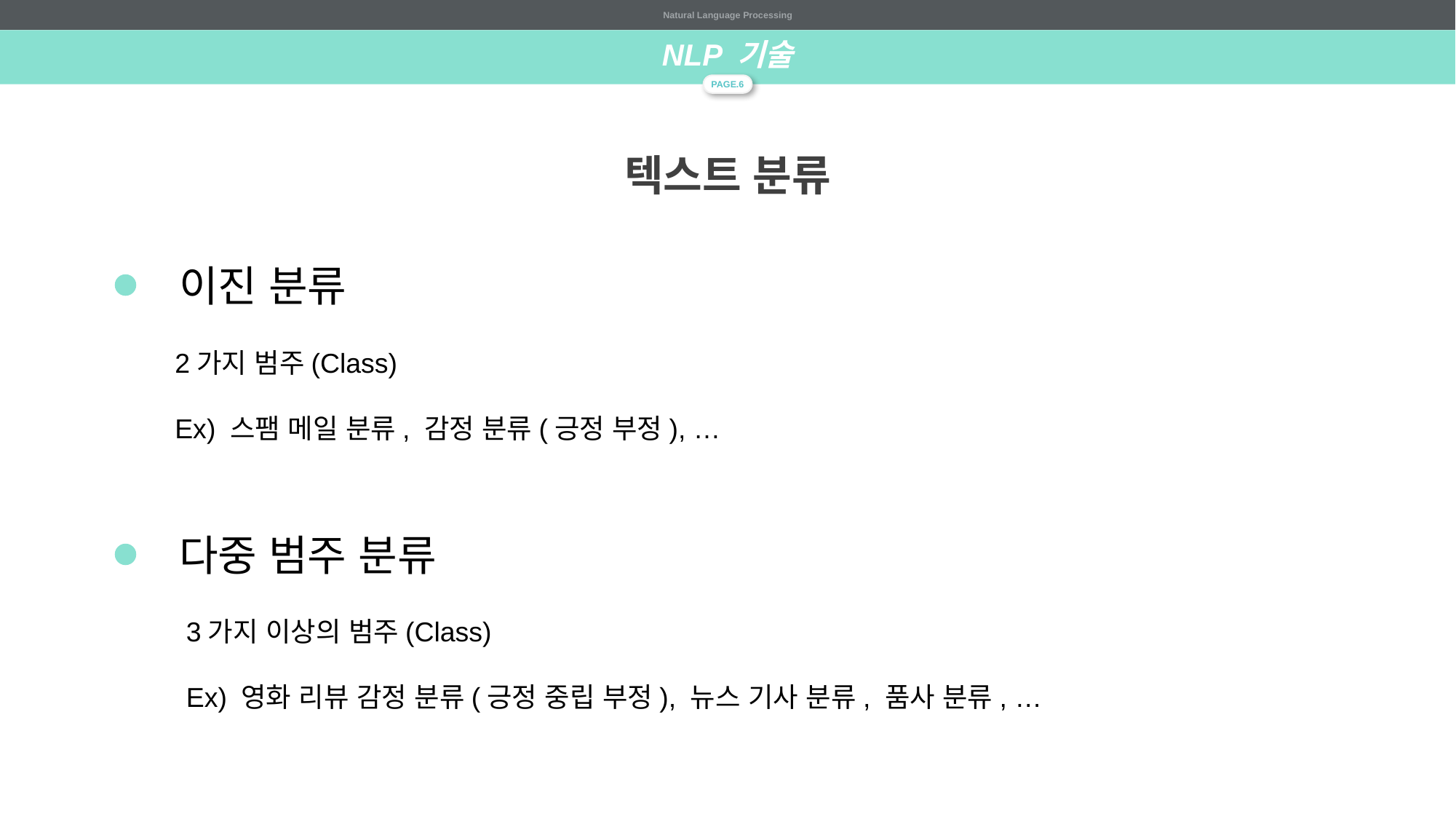

Natural Language Processing
NLP 기술
PAGE.6
텍스트 분류
이진 분류

2가지 범주(Class)

Ex) 스팸 메일 분류, 감정 분류(긍정 부정), …
다중 범주 분류

3가지 이상의 범주(Class)

Ex) 영화 리뷰 감정 분류(긍정 중립 부정), 뉴스 기사 분류, 품사 분류, …